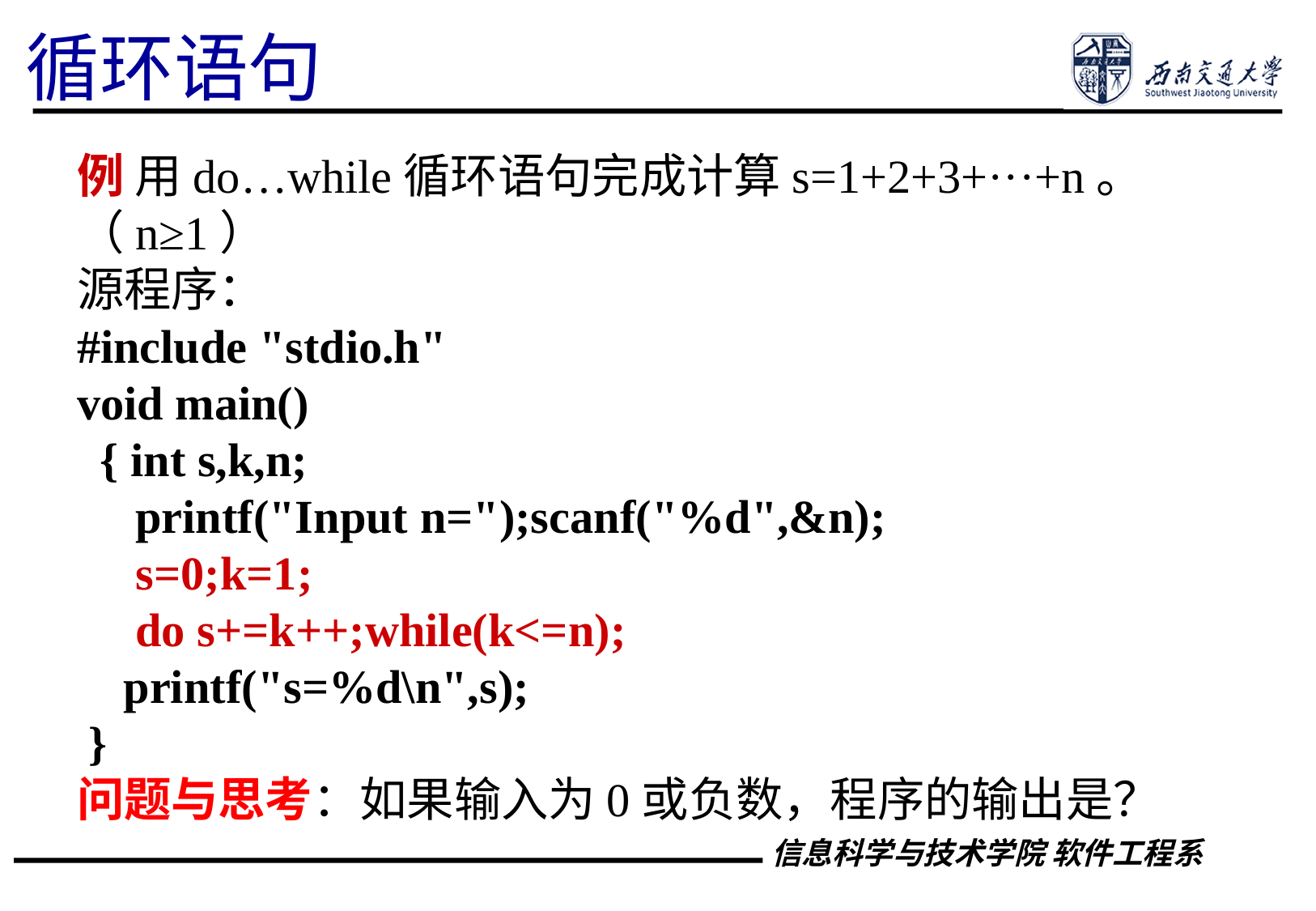

循环语句
例 用do…while循环语句完成计算s=1+2+3+···+n。（n≥1）
源程序：
#include "stdio.h"
void main()
  { int s,k,n;
     printf("Input n=");scanf("%d",&n);
     s=0;k=1;
     do s+=k++;while(k<=n);
    printf("s=%d\n",s);
 }
问题与思考：如果输入为0或负数，程序的输出是？